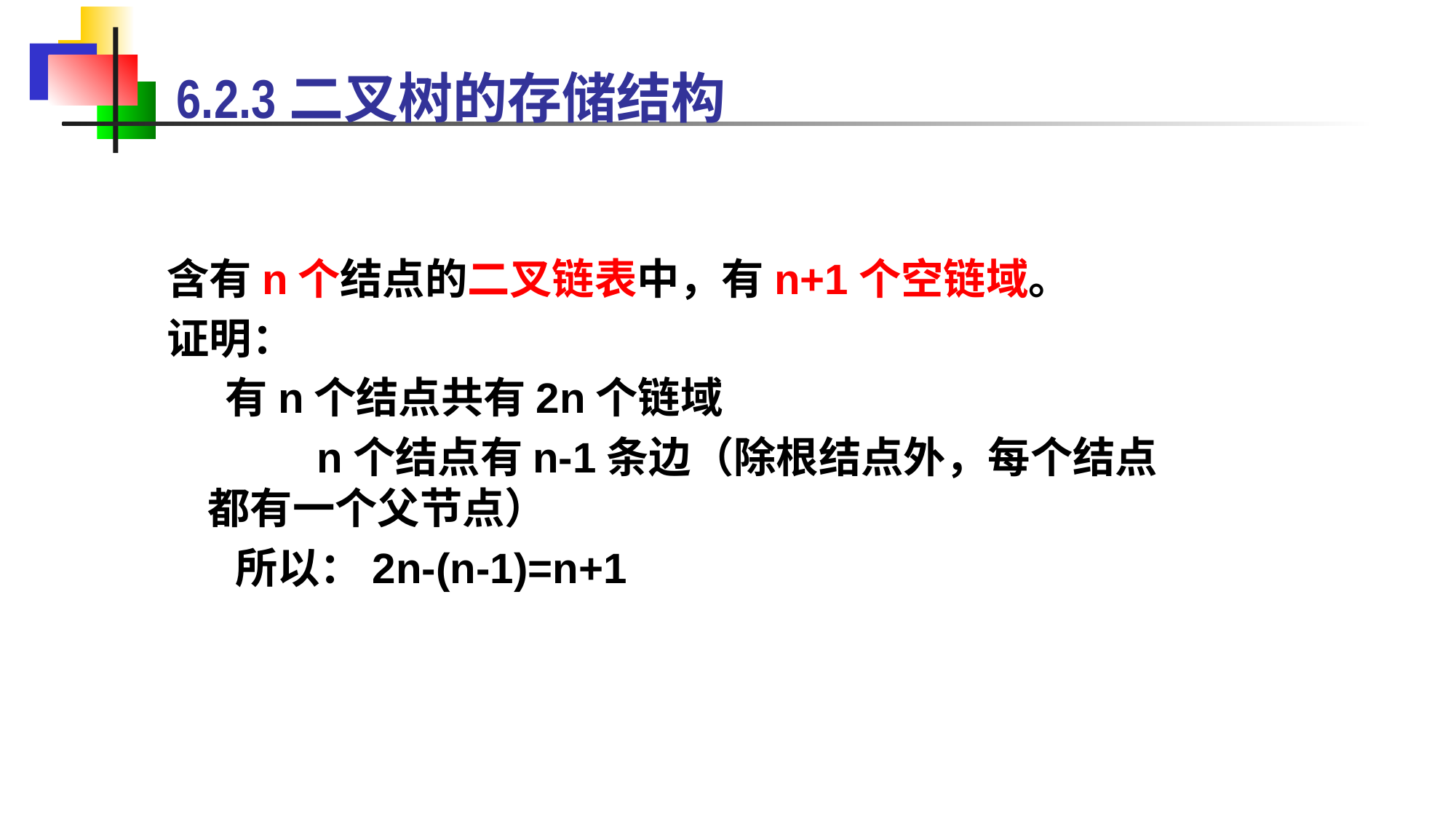

6.2.3二叉树的存储结构
含有n个结点的二叉链表中，有n+1个空链域。
证明：
     有n个结点共有2n个链域
		n个结点有n-1条边（除根结点外，每个结点都有一个父节点）
      所以：2n-(n-1)=n+1